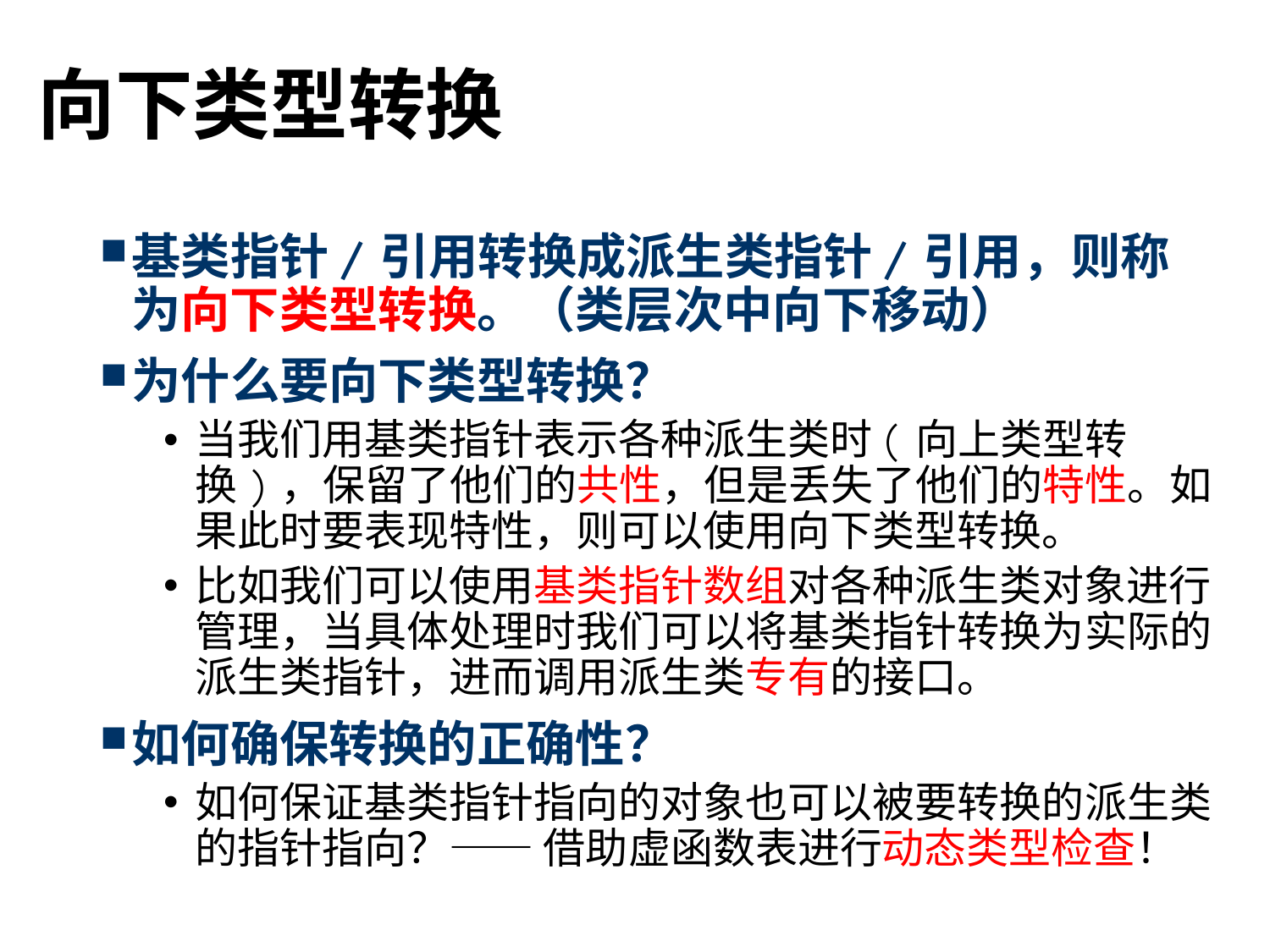

# 向下类型转换
基类指针/引用转换成派生类指针/引用，则称为向下类型转换。（类层次中向下移动）
为什么要向下类型转换？
当我们用基类指针表示各种派生类时(向上类型转换)，保留了他们的共性，但是丢失了他们的特性。如果此时要表现特性，则可以使用向下类型转换。
比如我们可以使用基类指针数组对各种派生类对象进行管理，当具体处理时我们可以将基类指针转换为实际的派生类指针，进而调用派生类专有的接口。
如何确保转换的正确性？
如何保证基类指针指向的对象也可以被要转换的派生类的指针指向？—— 借助虚函数表进行动态类型检查！